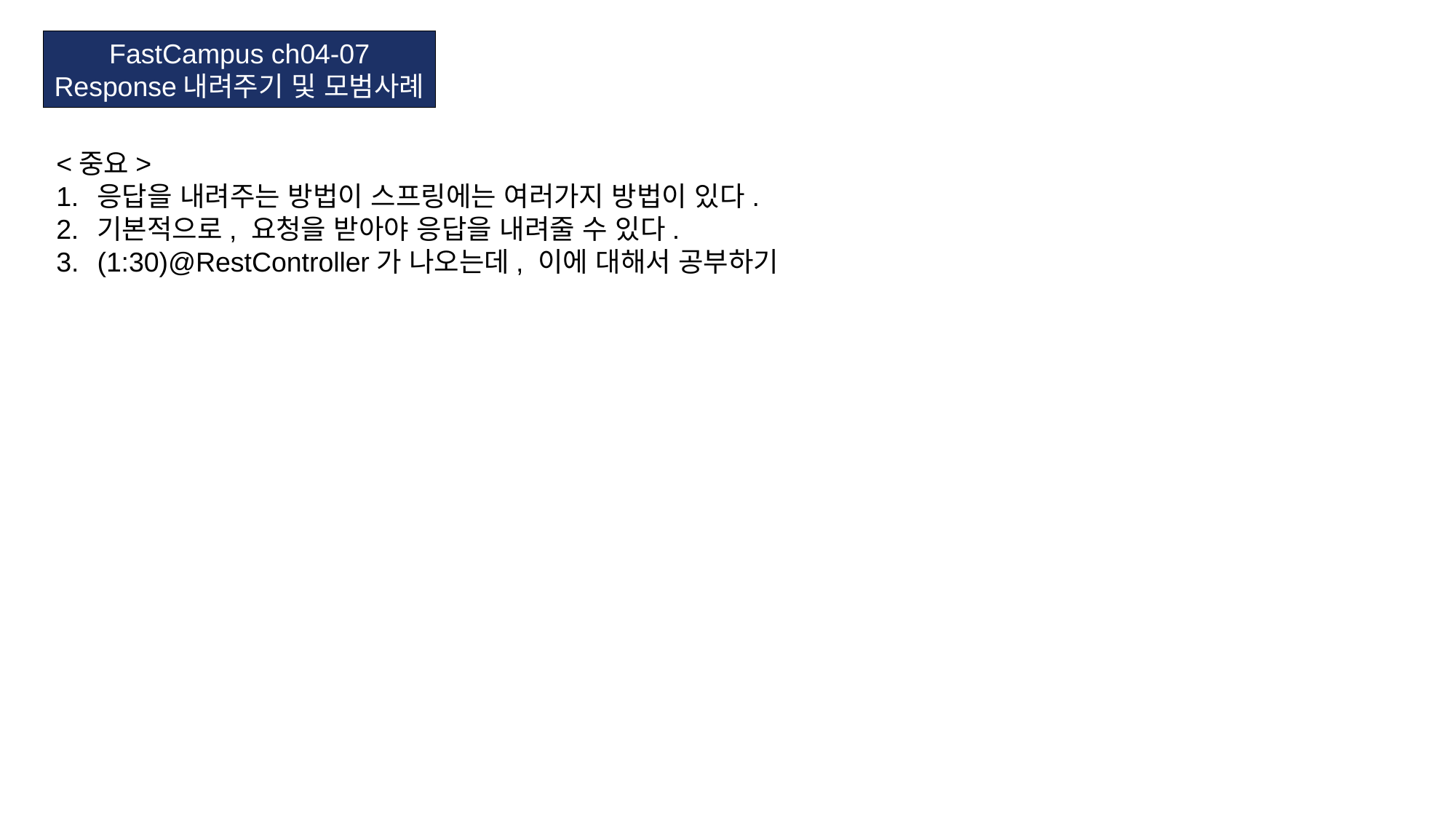

FastCampus ch04-07
Response내려주기 및 모범사례
<중요>
응답을 내려주는 방법이 스프링에는 여러가지 방법이 있다.
기본적으로, 요청을 받아야 응답을 내려줄 수 있다.
(1:30)@RestController가 나오는데, 이에 대해서 공부하기